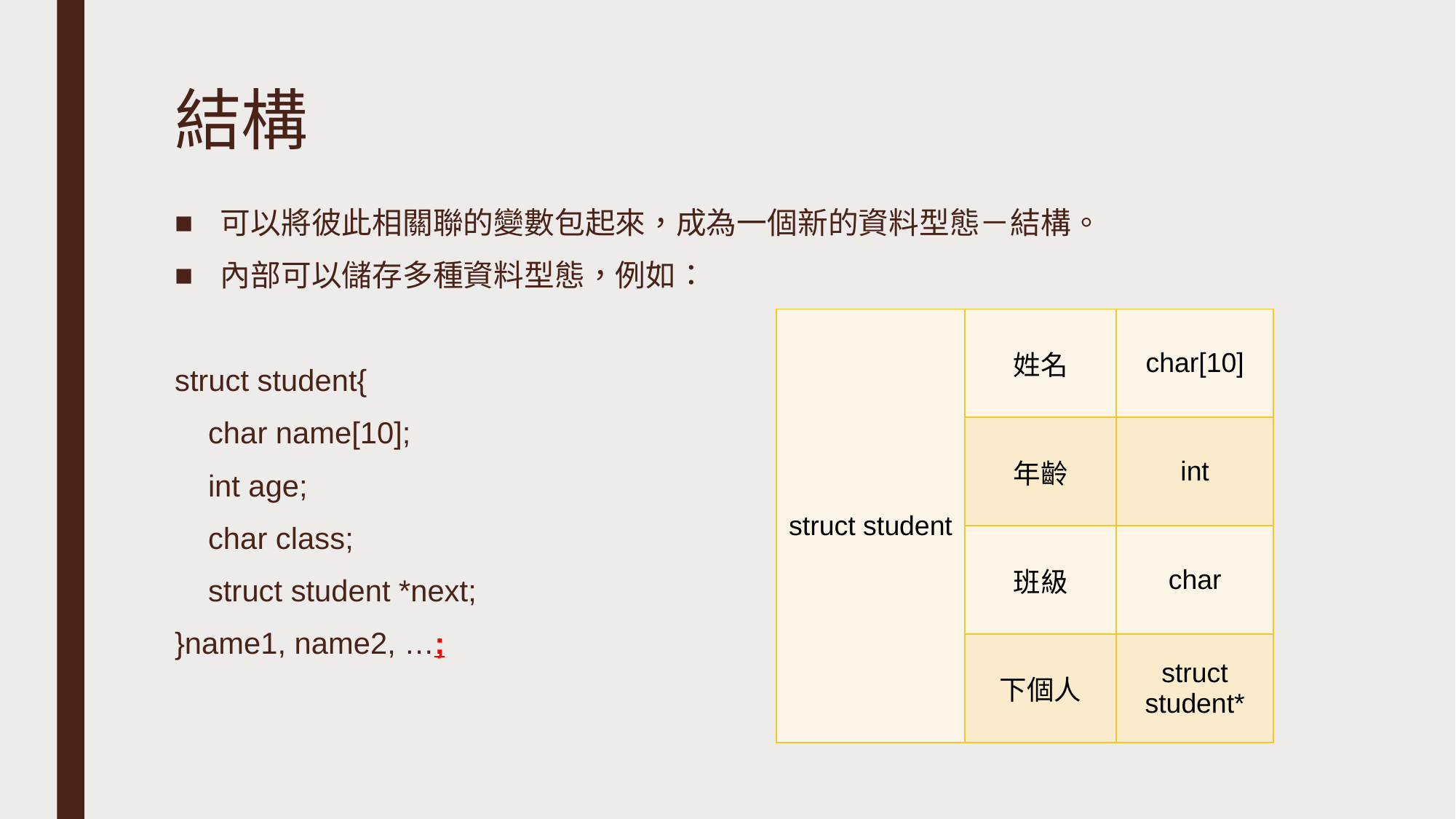

# 結構
可以將彼此相關聯的變數包起來，成為一個新的資料型態－結構。
內部可以儲存多種資料型態，例如：

struct student{
    char name[10];
    int age;
    char class;
    struct student *next;
}name1, name2, …;
| struct student | 姓名 | char[10] |
| --- | --- | --- |
|  | 年齡 | int |
|  | 班級 | char |
|  | 下個人 | struct student\* |